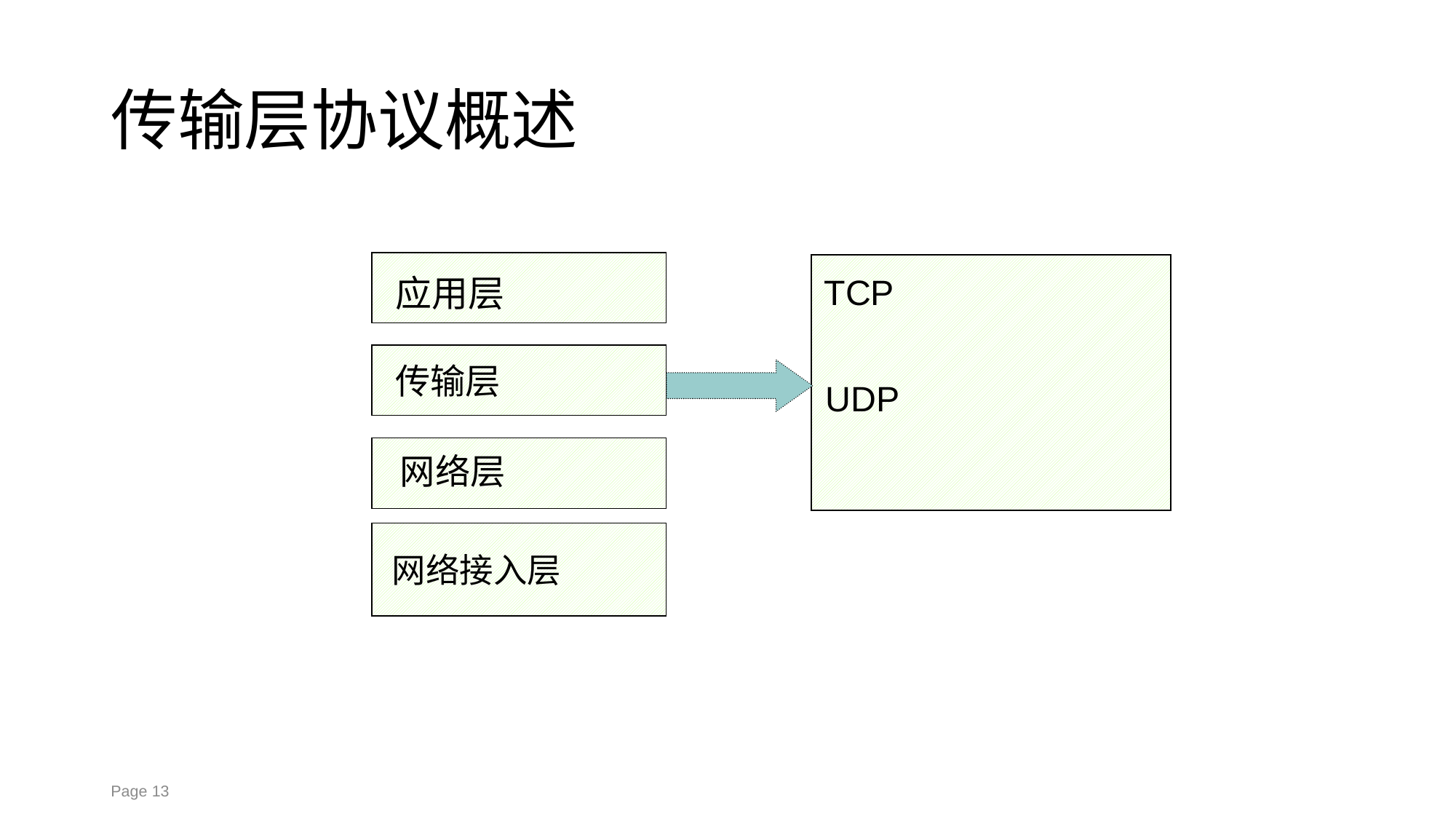

# 传输层协议概述

应用层
TCP

传输层

UDP

网络层

网络接入层

Page 13